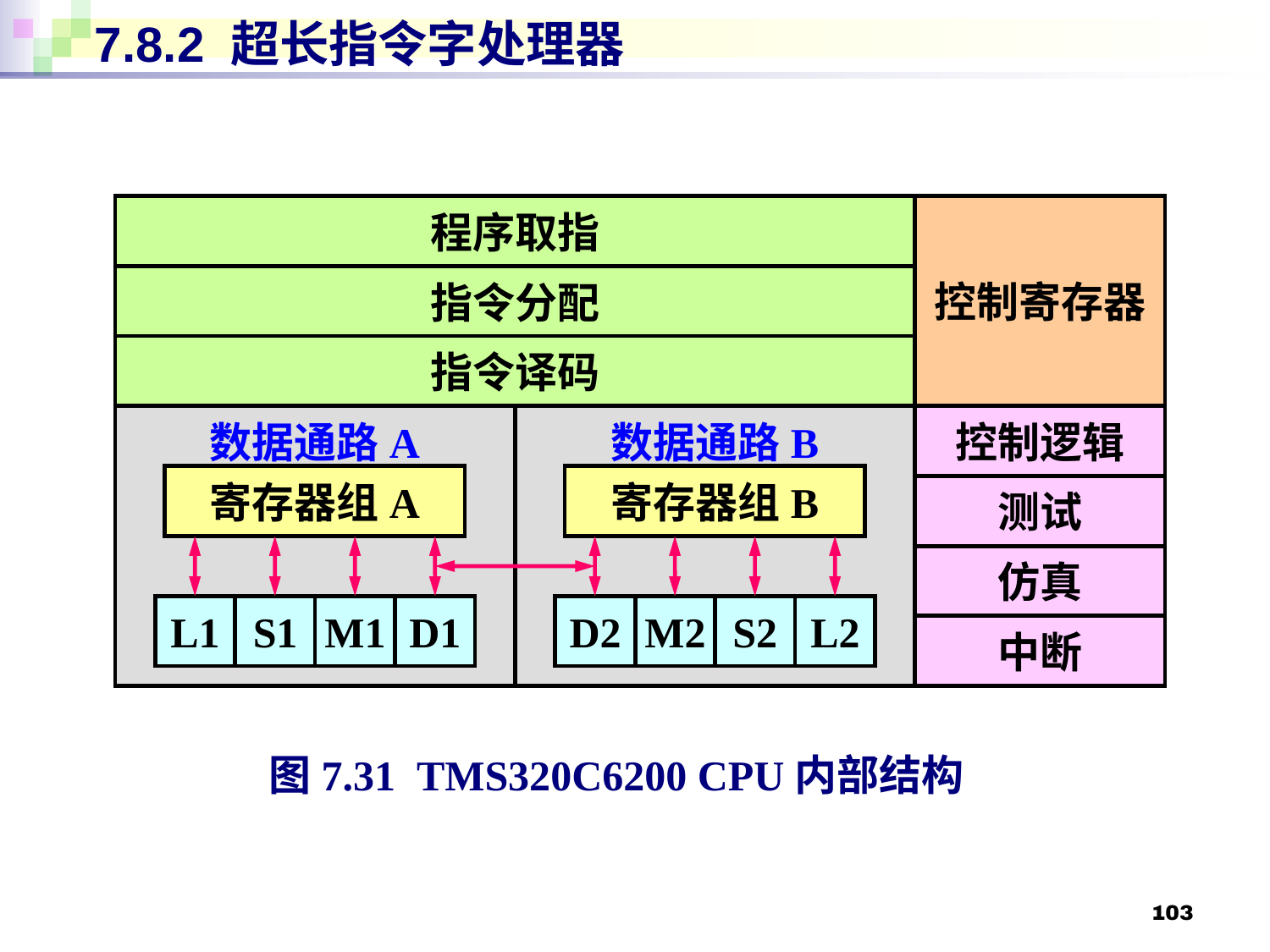

# 7.8.2 超长指令字处理器
程序取指
控制寄存器
指令分配
指令译码

数据通路A

数据通路B
控制逻辑
寄存器组A
寄存器组B
测试

仿真

L1
S1
M1
D1
D2
M2
S2
L2
中断
图7.31  TMS320C6200 CPU内部结构
103